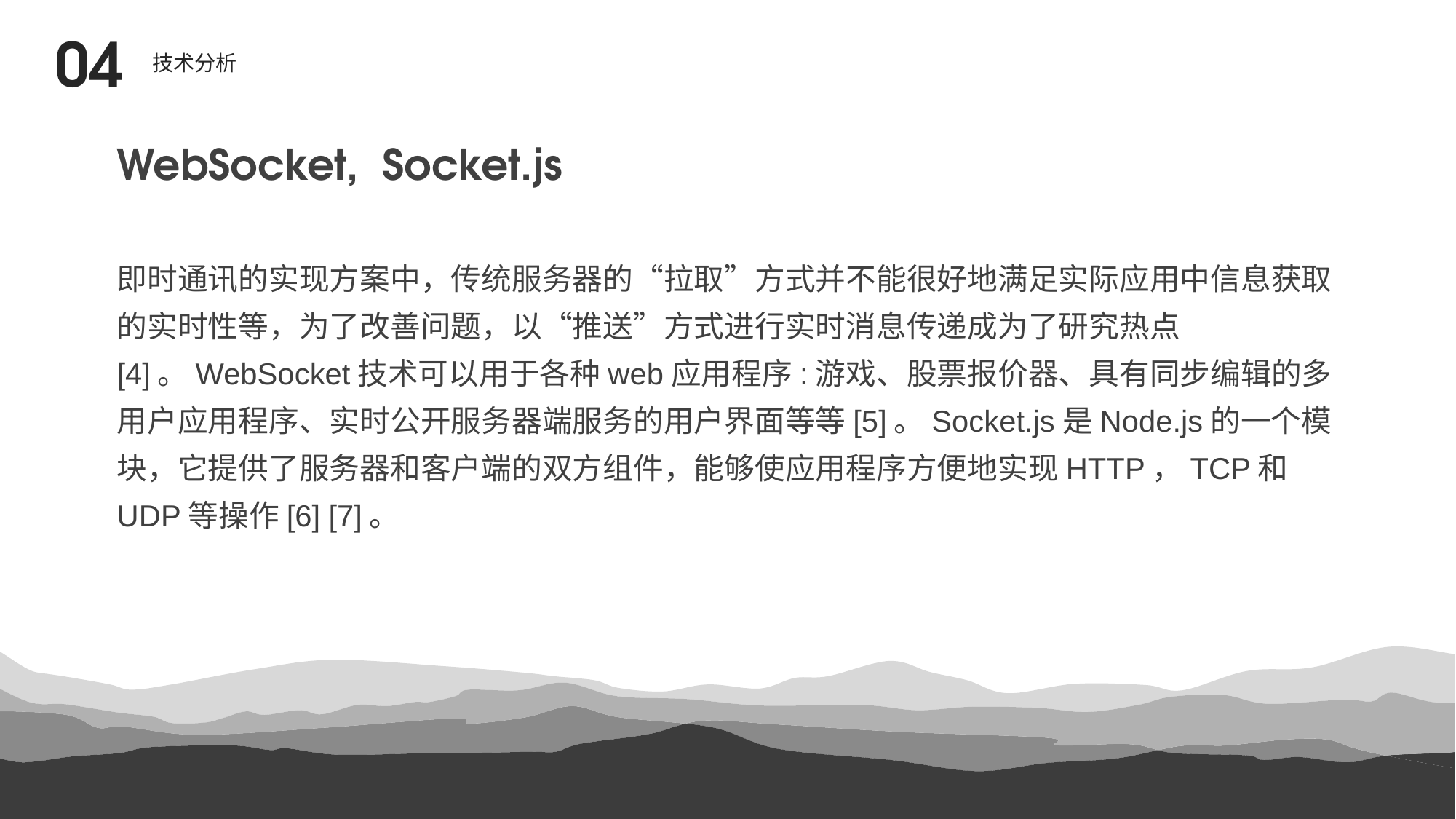

04
技术分析
WebSocket,  Socket.js
即时通讯的实现方案中，传统服务器的“拉取”方式并不能很好地满足实际应用中信息获取的实时性等，为了改善问题，以“推送”方式进行实时消息传递成为了研究热点[4]。WebSocket技术可以用于各种web应用程序:游戏、股票报价器、具有同步编辑的多用户应用程序、实时公开服务器端服务的用户界面等等[5]。Socket.js是Node.js的一个模块，它提供了服务器和客户端的双方组件，能够使应用程序方便地实现HTTP，TCP和UDP等操作[6] [7]。